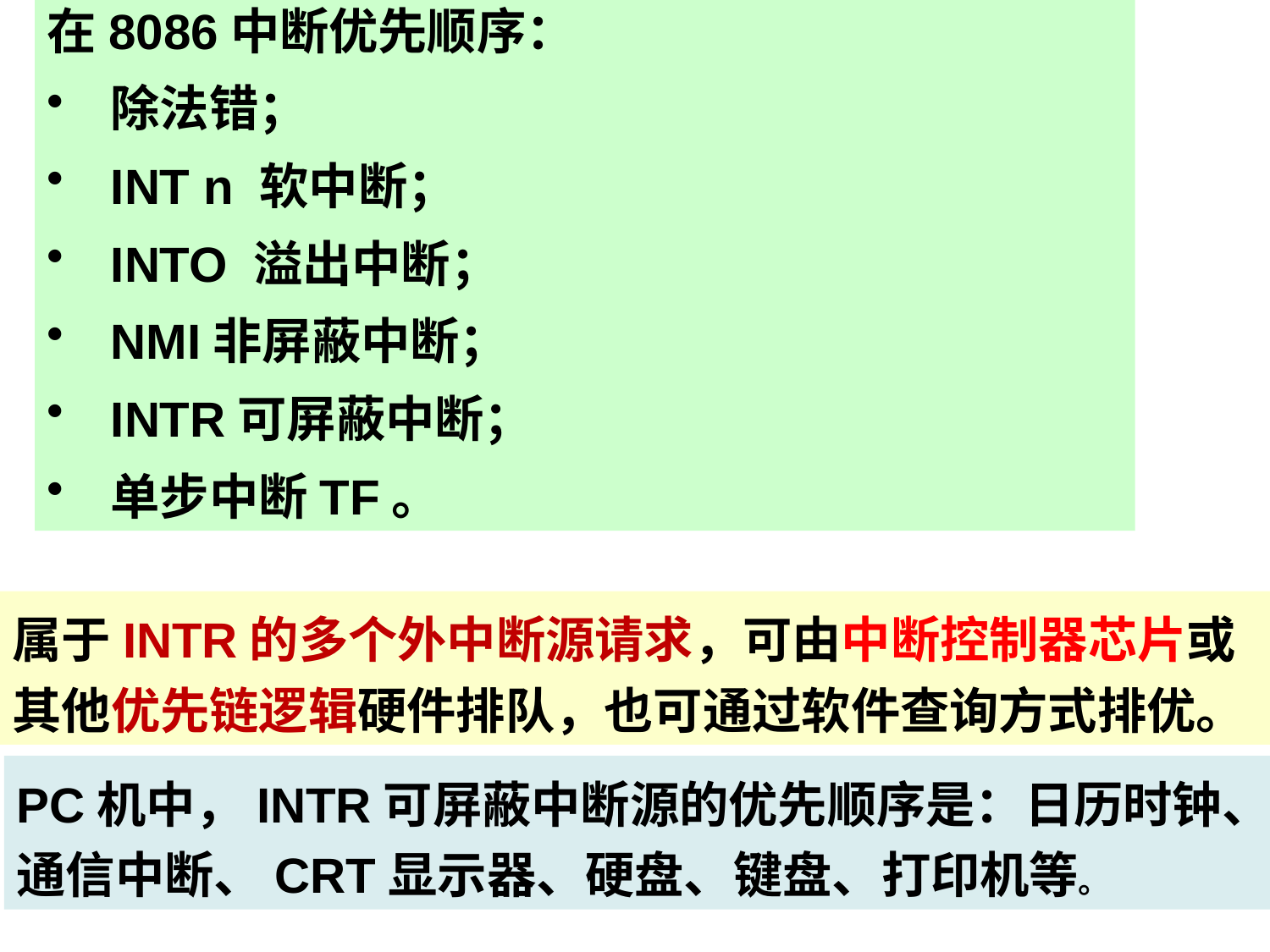

在8086中断优先顺序：
除法错；
INT n 软中断；
INTO 溢出中断；
NMI非屏蔽中断；
INTR可屏蔽中断；
单步中断TF。
属于INTR的多个外中断源请求，可由中断控制器芯片或其他优先链逻辑硬件排队，也可通过软件查询方式排优。
PC机中，INTR可屏蔽中断源的优先顺序是：日历时钟、通信中断、CRT显示器、硬盘、键盘、打印机等。
48